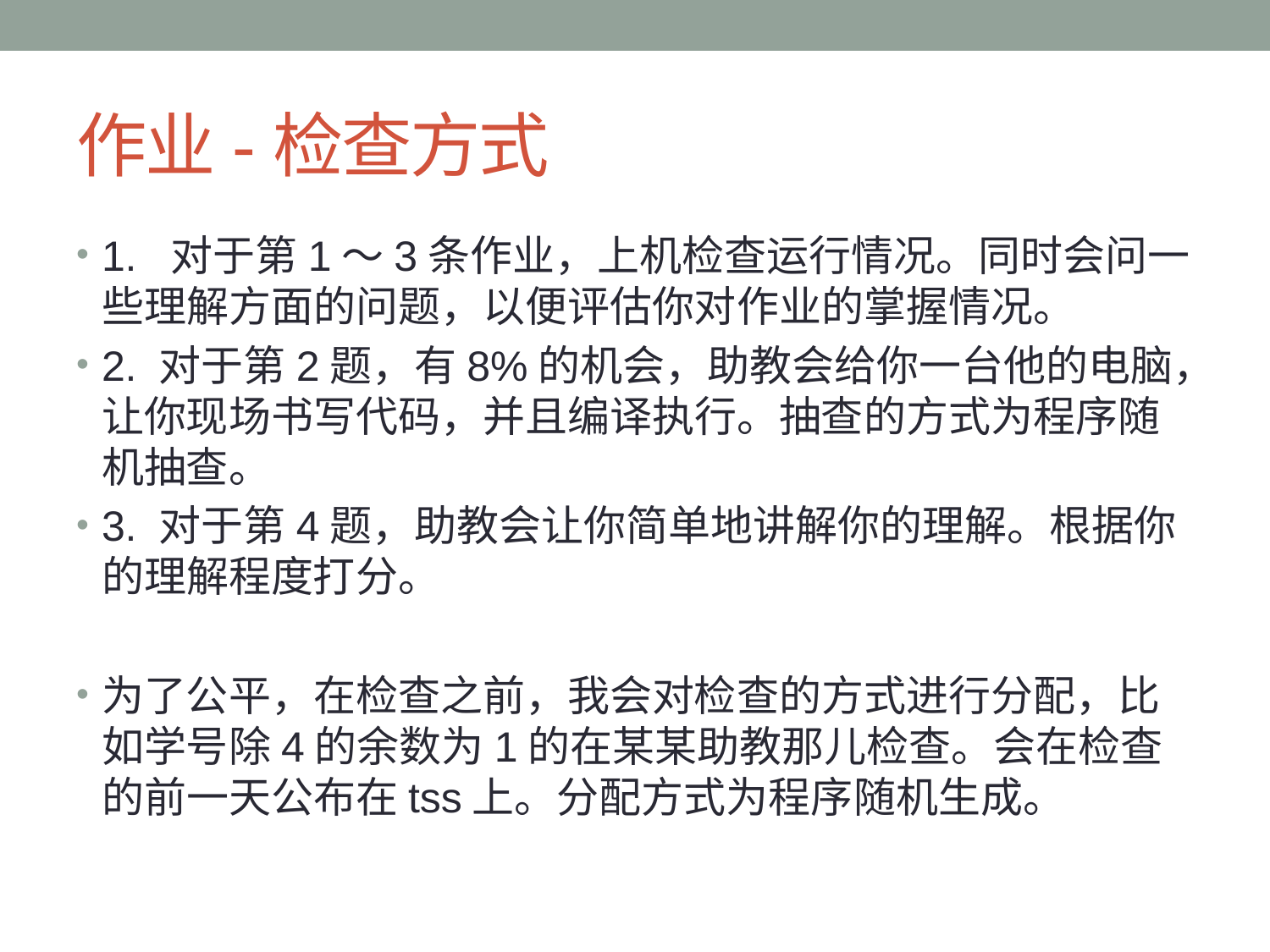

# 作业-检查方式
1.  对于第1～3条作业，上机检查运行情况。同时会问一些理解方面的问题，以便评估你对作业的掌握情况。
2. 对于第2题，有8%的机会，助教会给你一台他的电脑，让你现场书写代码，并且编译执行。抽查的方式为程序随机抽查。
3. 对于第4题，助教会让你简单地讲解你的理解。根据你的理解程度打分。

为了公平，在检查之前，我会对检查的方式进行分配，比如学号除4的余数为1的在某某助教那儿检查。会在检查的前一天公布在tss上。分配方式为程序随机生成。